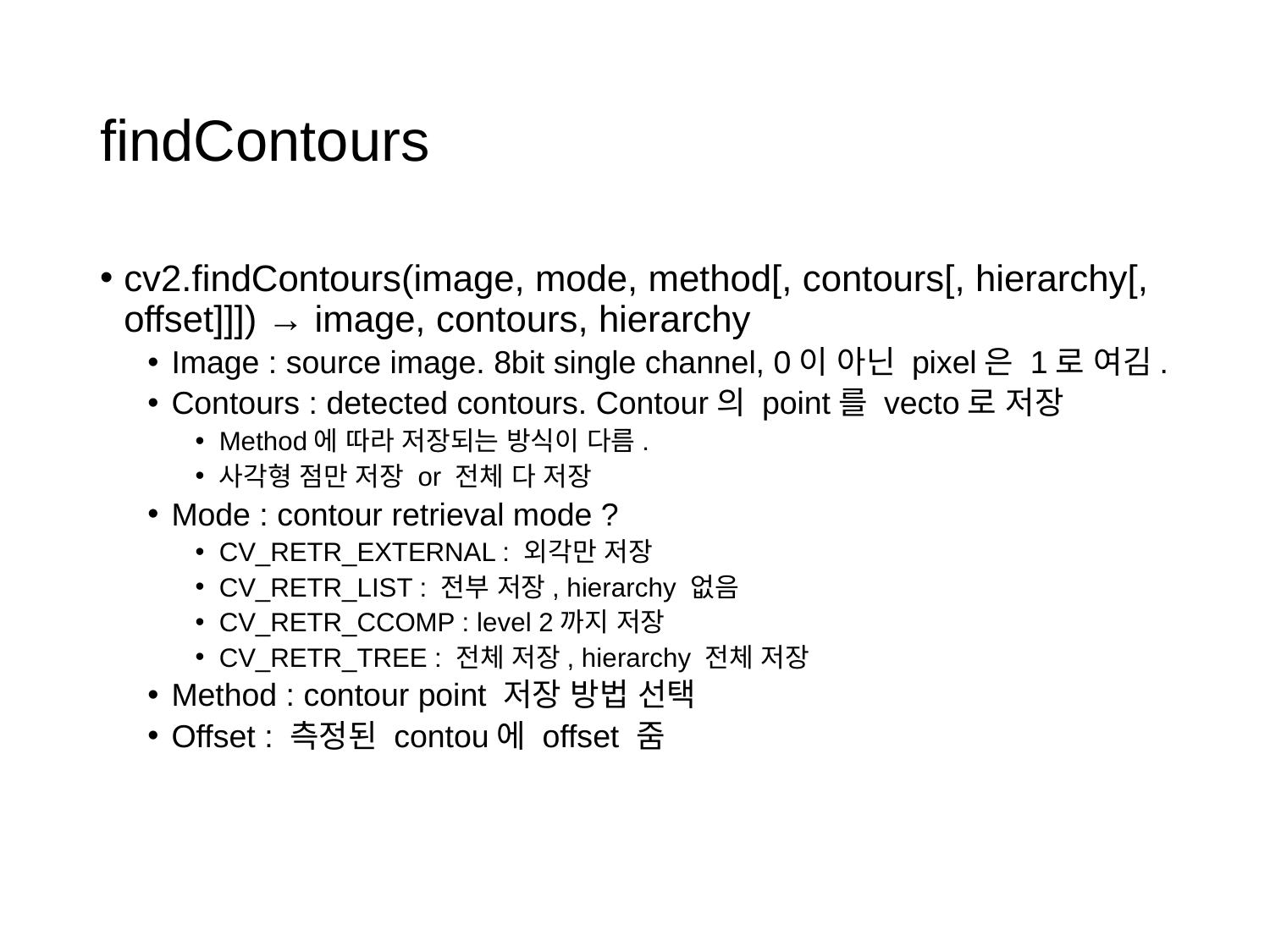

# findContours
cv2.findContours(image, mode, method[, contours[, hierarchy[, offset]]]) → image, contours, hierarchy
Image : source image. 8bit single channel, 0이 아닌 pixel은 1로 여김.
Contours : detected contours. Contour의 point를 vecto로 저장
Method에 따라 저장되는 방식이 다름.
사각형 점만 저장 or 전체 다 저장
Mode : contour retrieval mode ?
CV_RETR_EXTERNAL : 외각만 저장
CV_RETR_LIST : 전부 저장, hierarchy 없음
CV_RETR_CCOMP : level 2까지 저장
CV_RETR_TREE : 전체 저장, hierarchy 전체 저장
Method : contour point 저장 방법 선택
Offset : 측정된 contou에 offset 줌